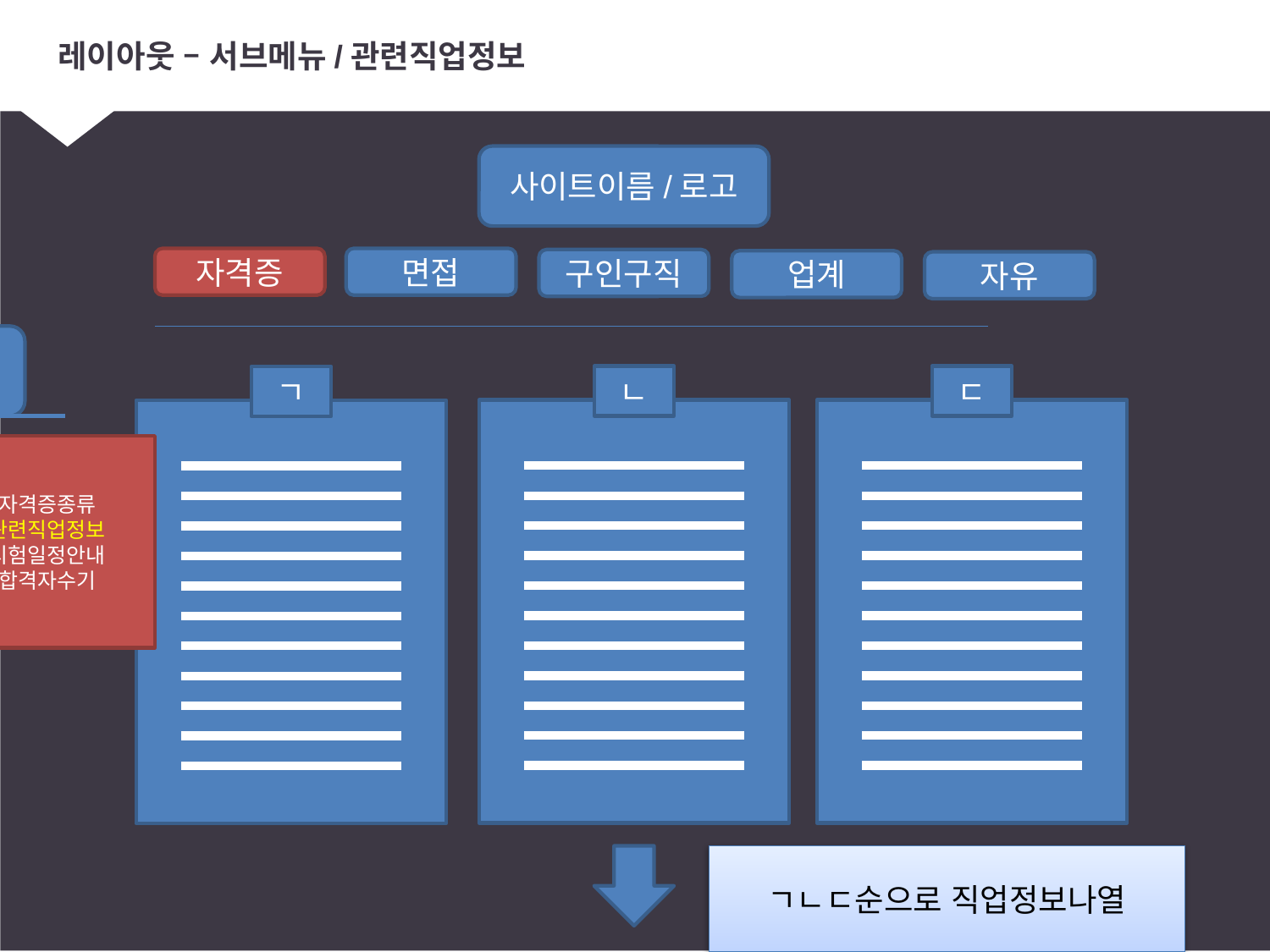

# 레이아웃 – 서브메뉴/관련직업정보
사이트이름/로고
자격증
면접
구인구직
업계
자유
전체메뉴bar
(접기가능)
((스크롤시
따라옴))
ㄴ
ㄷ
ㄱ

자격증
자격증종류
관련직업정보
시험일정안내
합격자수기
면접
구인/
업계
자유

ㄱㄴㄷ순으로 직업정보나열